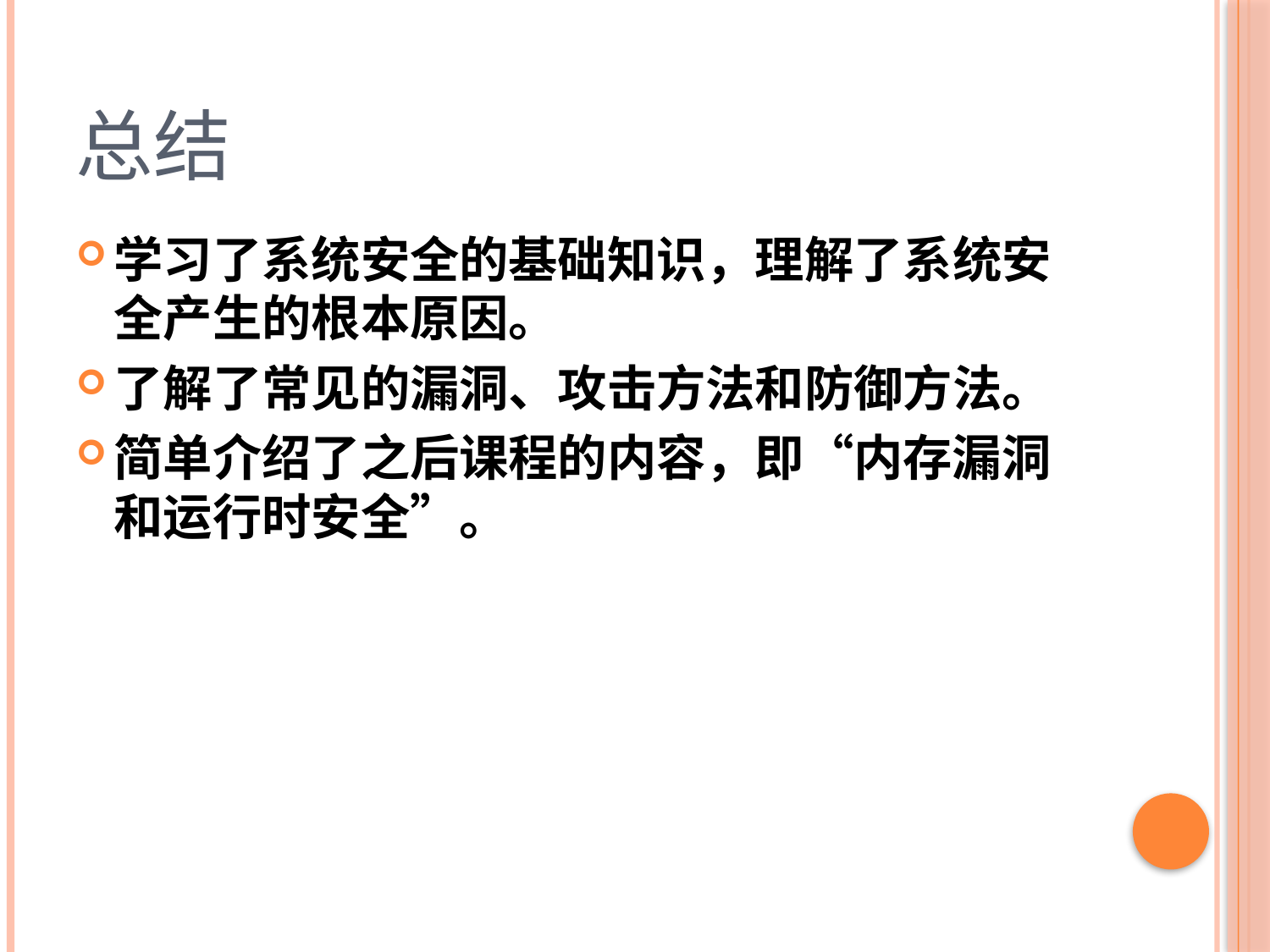

# 总结
学习了系统安全的基础知识，理解了系统安全产生的根本原因。
了解了常见的漏洞、攻击方法和防御方法。
简单介绍了之后课程的内容，即“内存漏洞和运行时安全”。